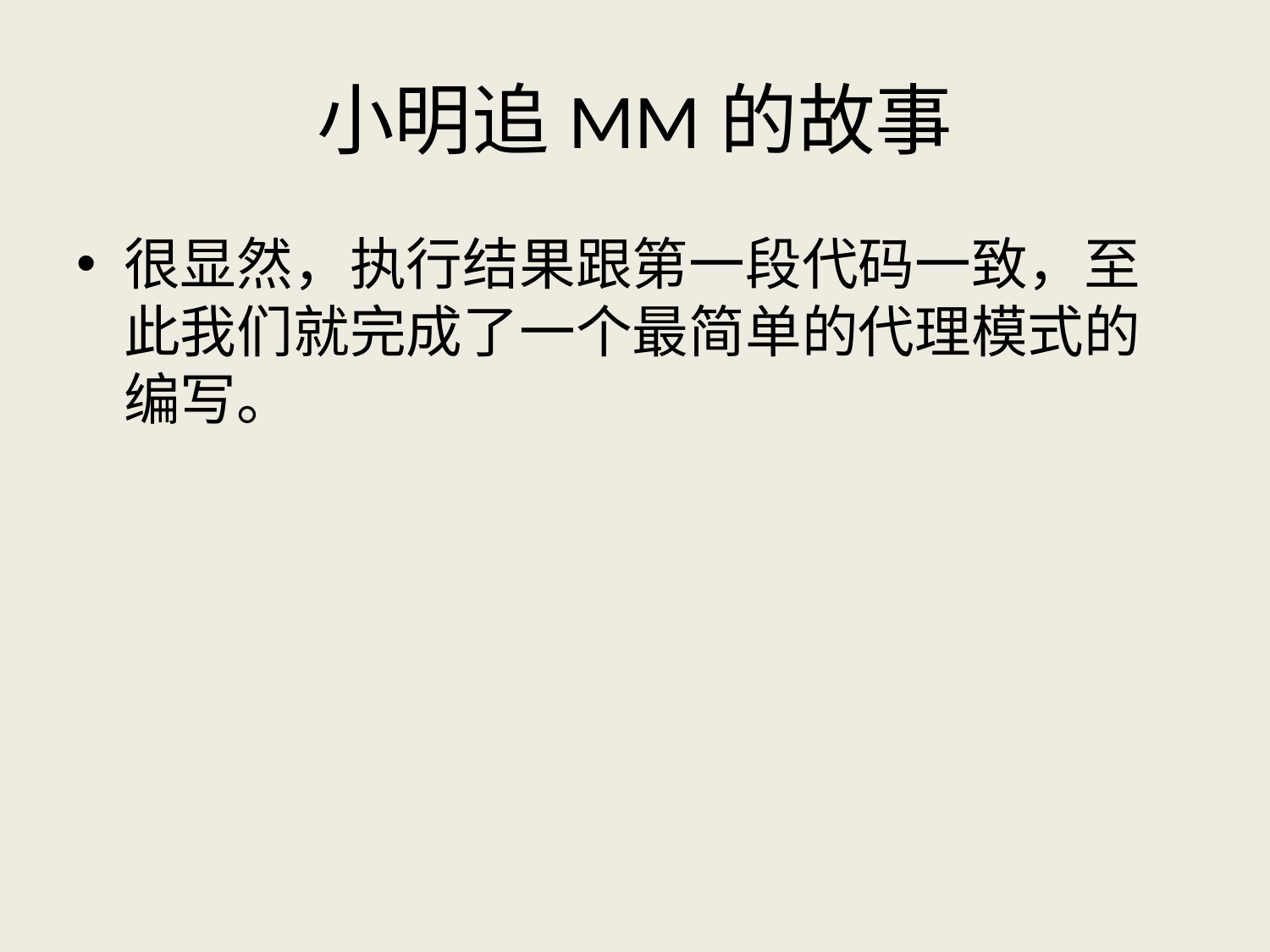

# 小明追MM的故事
很显然，执行结果跟第一段代码一致，至此我们就完成了一个最简单的代理模式的编写。